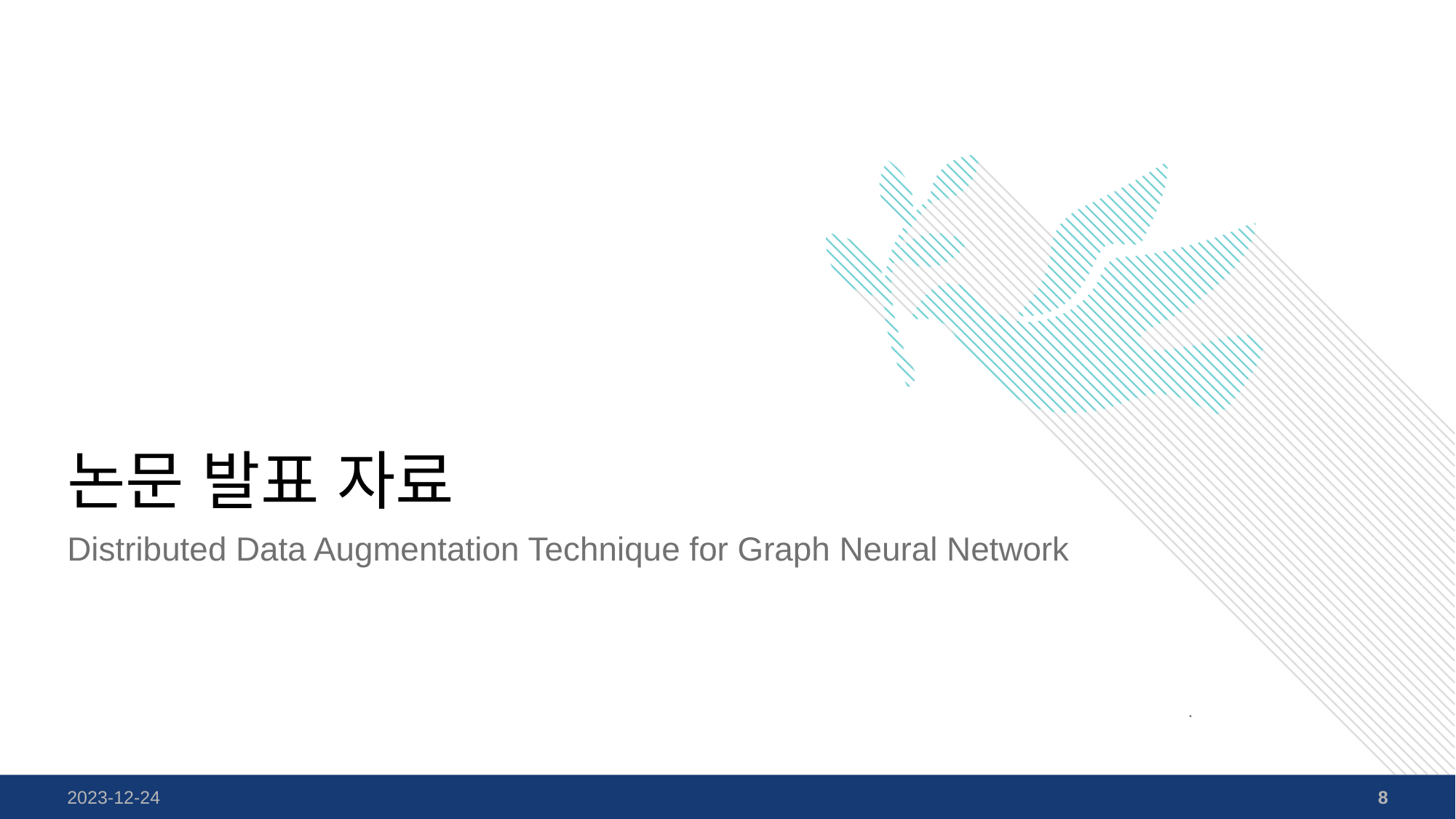

# 논문 발표 자료
Distributed Data Augmentation Technique for Graph Neural Network
2023-12-24
8